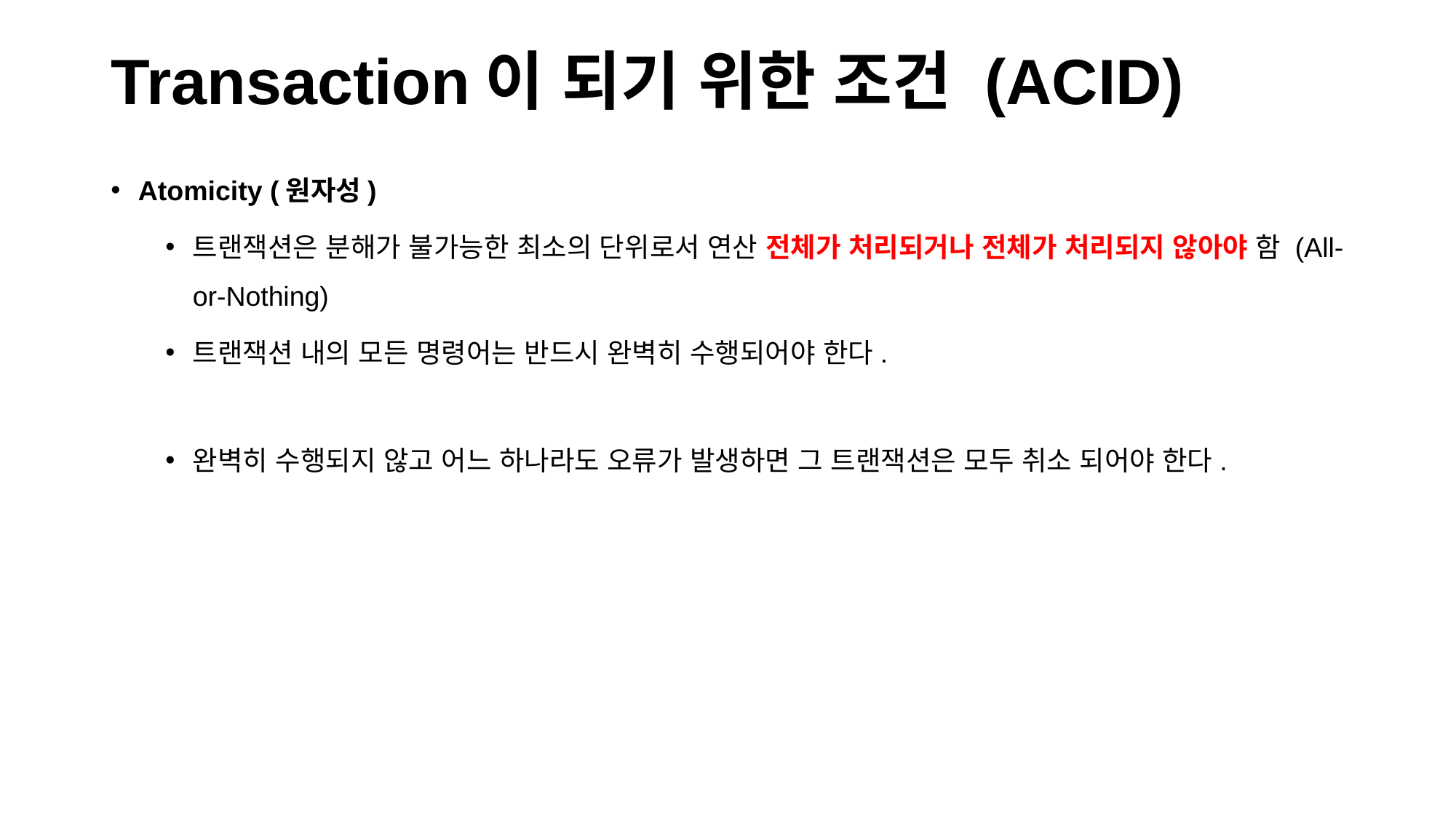

# Transaction이 되기 위한 조건 (ACID)
Atomicity (원자성)
트랜잭션은 분해가 불가능한 최소의 단위로서 연산 전체가 처리되거나 전체가 처리되지 않아야 함 (All-or-Nothing)
트랜잭션 내의 모든 명령어는 반드시 완벽히 수행되어야 한다.

완벽히 수행되지 않고 어느 하나라도 오류가 발생하면 그 트랜잭션은 모두 취소 되어야 한다.